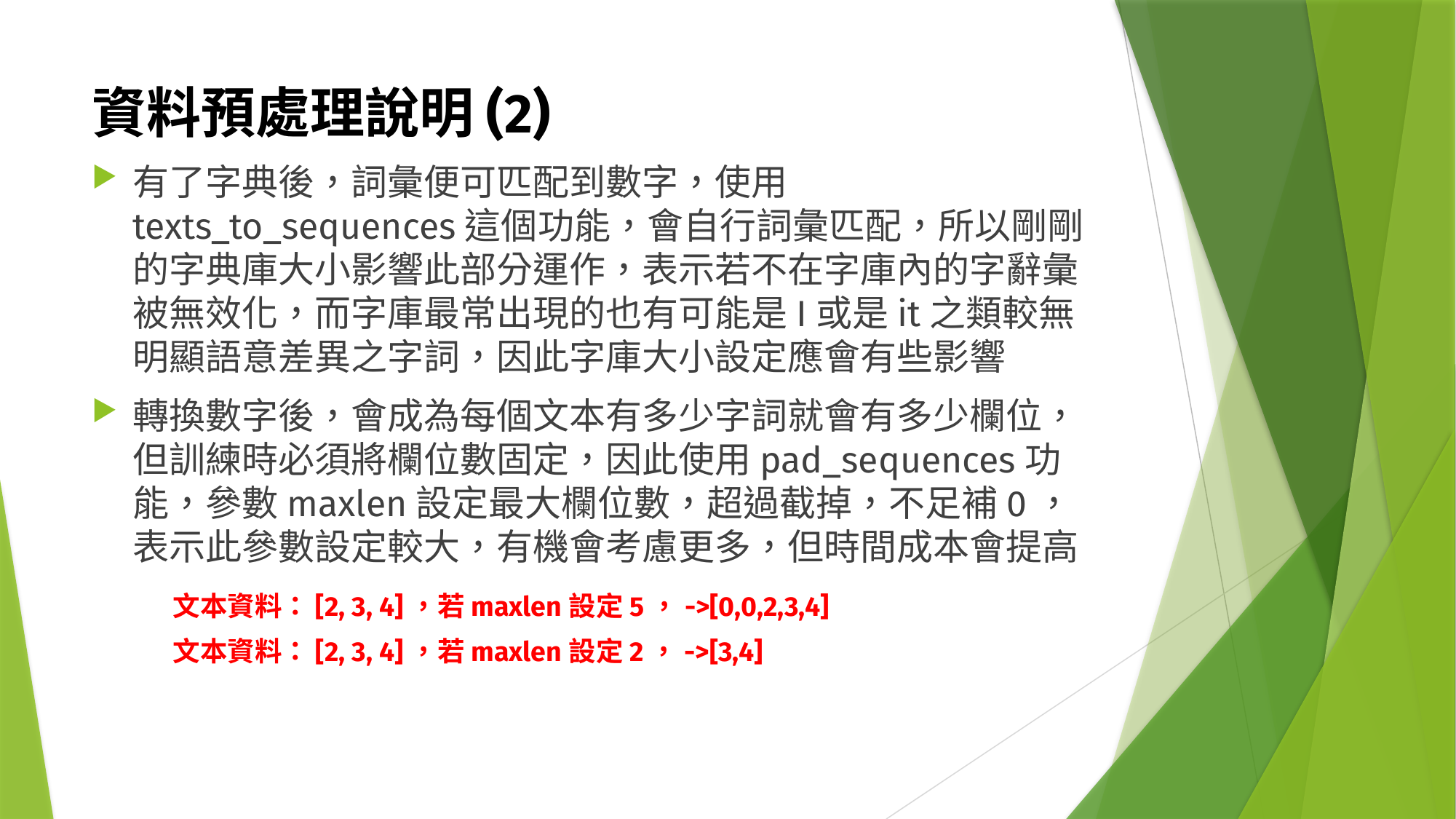

# 資料預處理說明(2)
有了字典後，詞彙便可匹配到數字，使用texts_to_sequences這個功能，會自行詞彙匹配，所以剛剛的字典庫大小影響此部分運作，表示若不在字庫內的字辭彙被無效化，而字庫最常出現的也有可能是I或是it之類較無明顯語意差異之字詞，因此字庫大小設定應會有些影響
轉換數字後，會成為每個文本有多少字詞就會有多少欄位，但訓練時必須將欄位數固定，因此使用pad_sequences功能，參數maxlen設定最大欄位數，超過截掉，不足補0，表示此參數設定較大，有機會考慮更多，但時間成本會提高
文本資料：[2, 3, 4]，若maxlen設定5，->[0,0,2,3,4]
文本資料：[2, 3, 4]，若maxlen設定2，->[3,4]